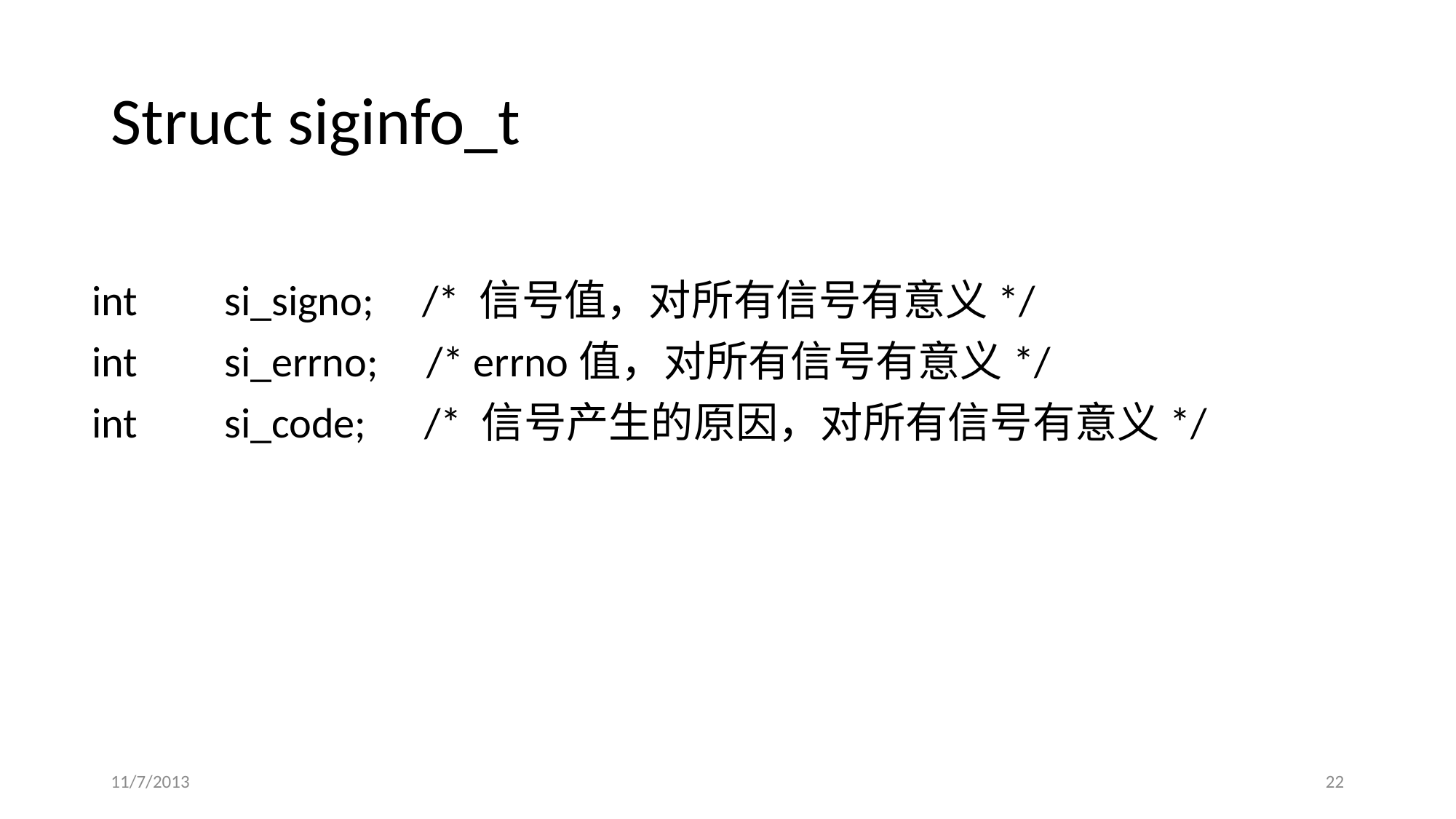

# Struct siginfo_t
int         si_signo;     /* 信号值，对所有信号有意义*/
int         si_errno;     /* errno值，对所有信号有意义*/
int         si_code;      /* 信号产生的原因，对所有信号有意义*/
11/7/2013
22